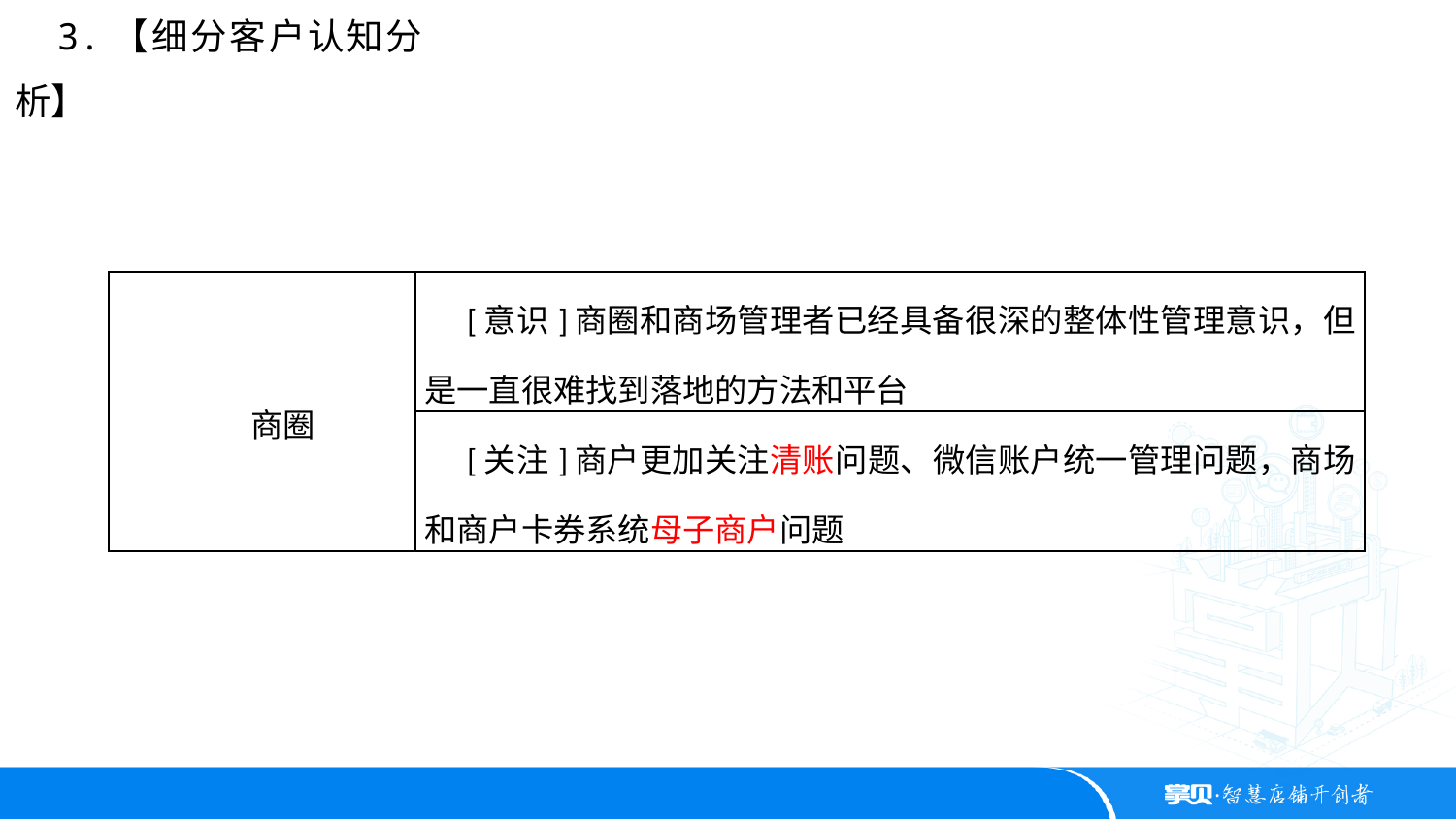

3.【细分客户认知分析】
| 商圈 | [意识]商圈和商场管理者已经具备很深的整体性管理意识，但是一直很难找到落地的方法和平台 |
| --- | --- |
|  | [关注]商户更加关注清账问题、微信账户统一管理问题，商场和商户卡券系统母子商户问题 |